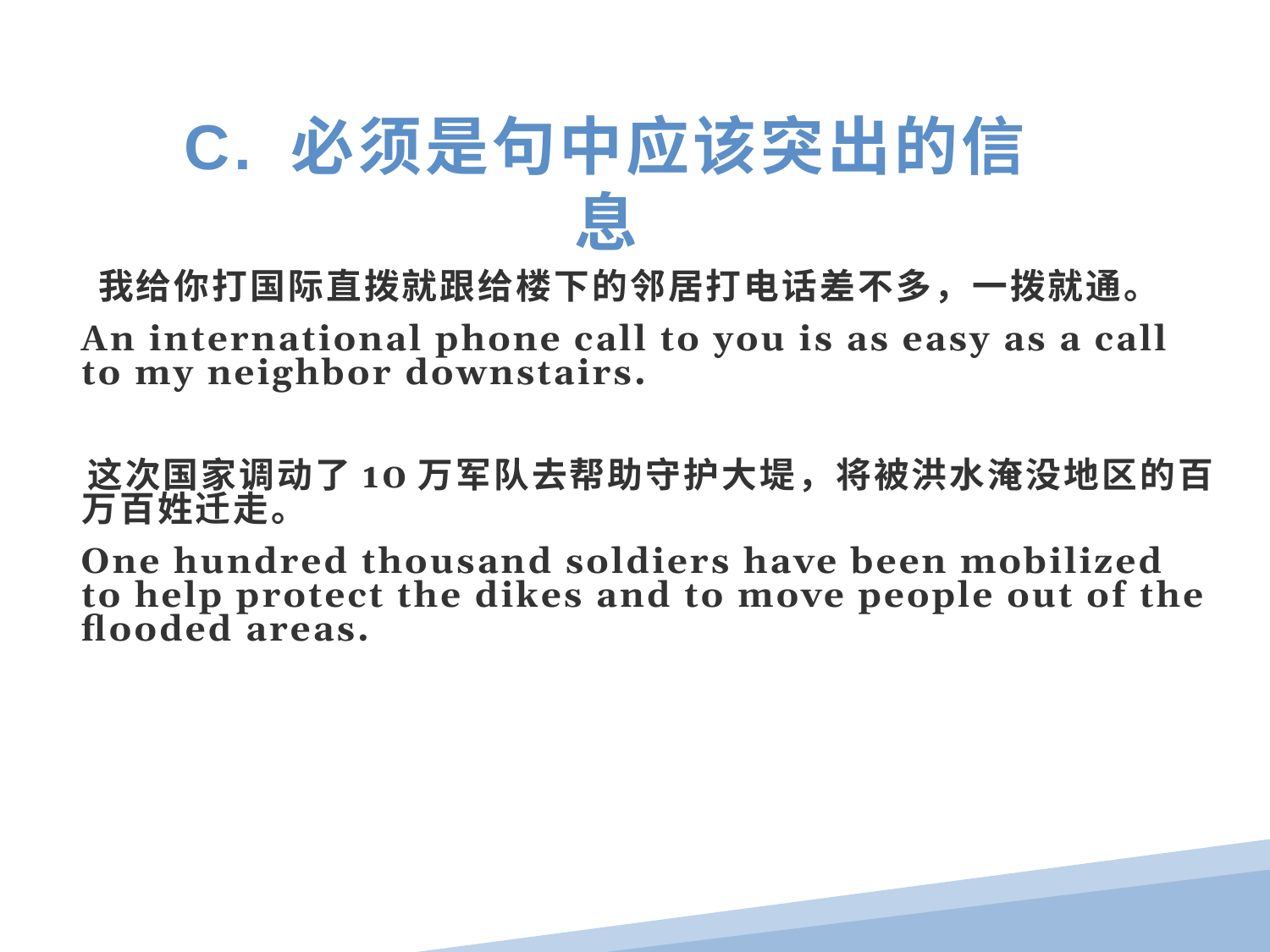

C. 必须是句中应该突出的信息
   我给你打国际直拨就跟给楼下的邻居打电话差不多，一拨就通。
  An international phone call to you is as easy as a call to my neighbor downstairs.

  这次国家调动了10万军队去帮助守护大堤，将被洪水淹没地区的百万百姓迁走。
  One hundred thousand soldiers have been mobilized to help protect the dikes and to move people out of the flooded areas.